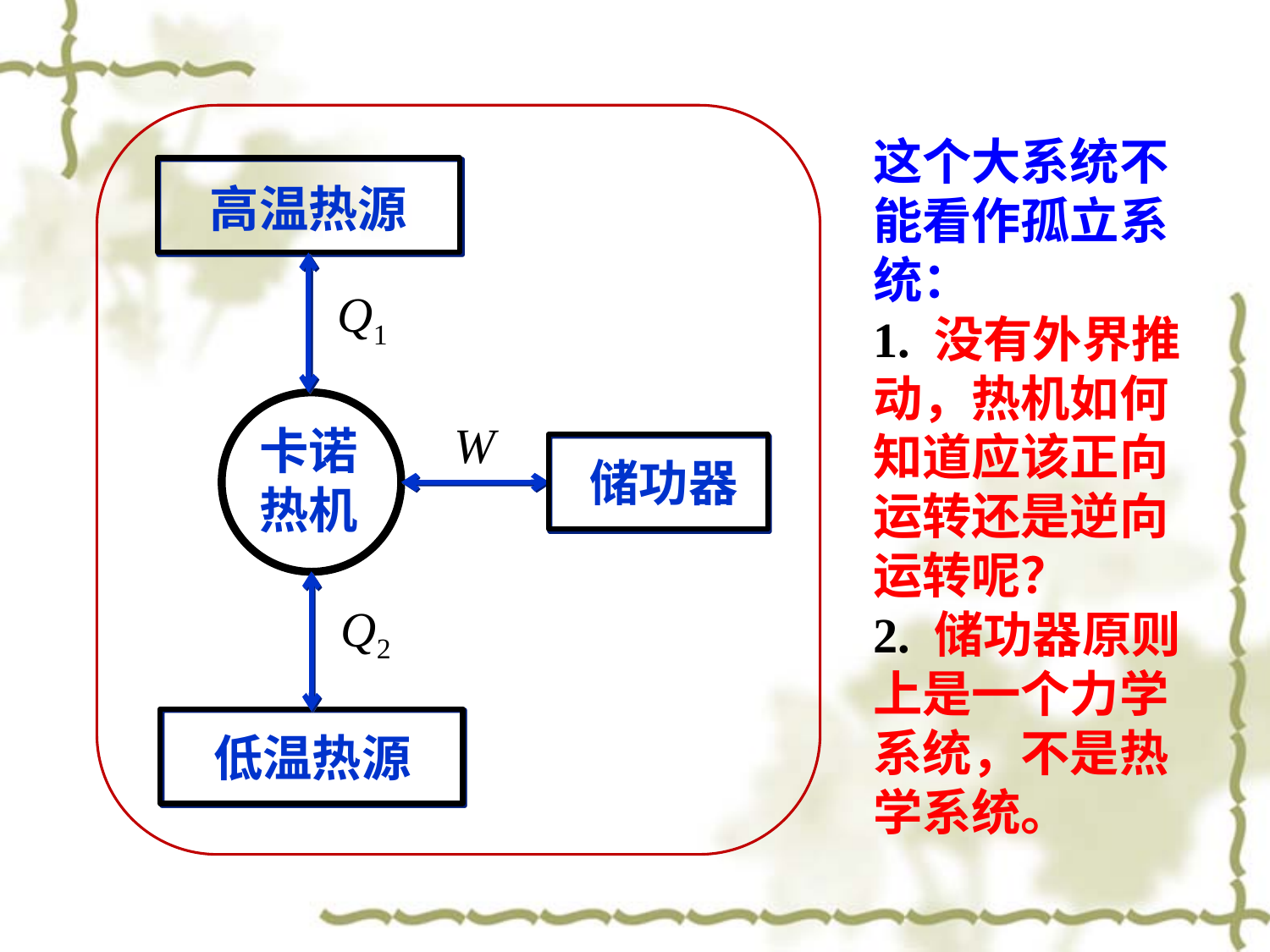

高温热源
Q1

W
卡诺热机

储功器
Q2

低温热源
这个大系统不能看作孤立系统：
1. 没有外界推动，热机如何知道应该正向运转还是逆向运转呢？
2. 储功器原则上是一个力学系统，不是热学系统。